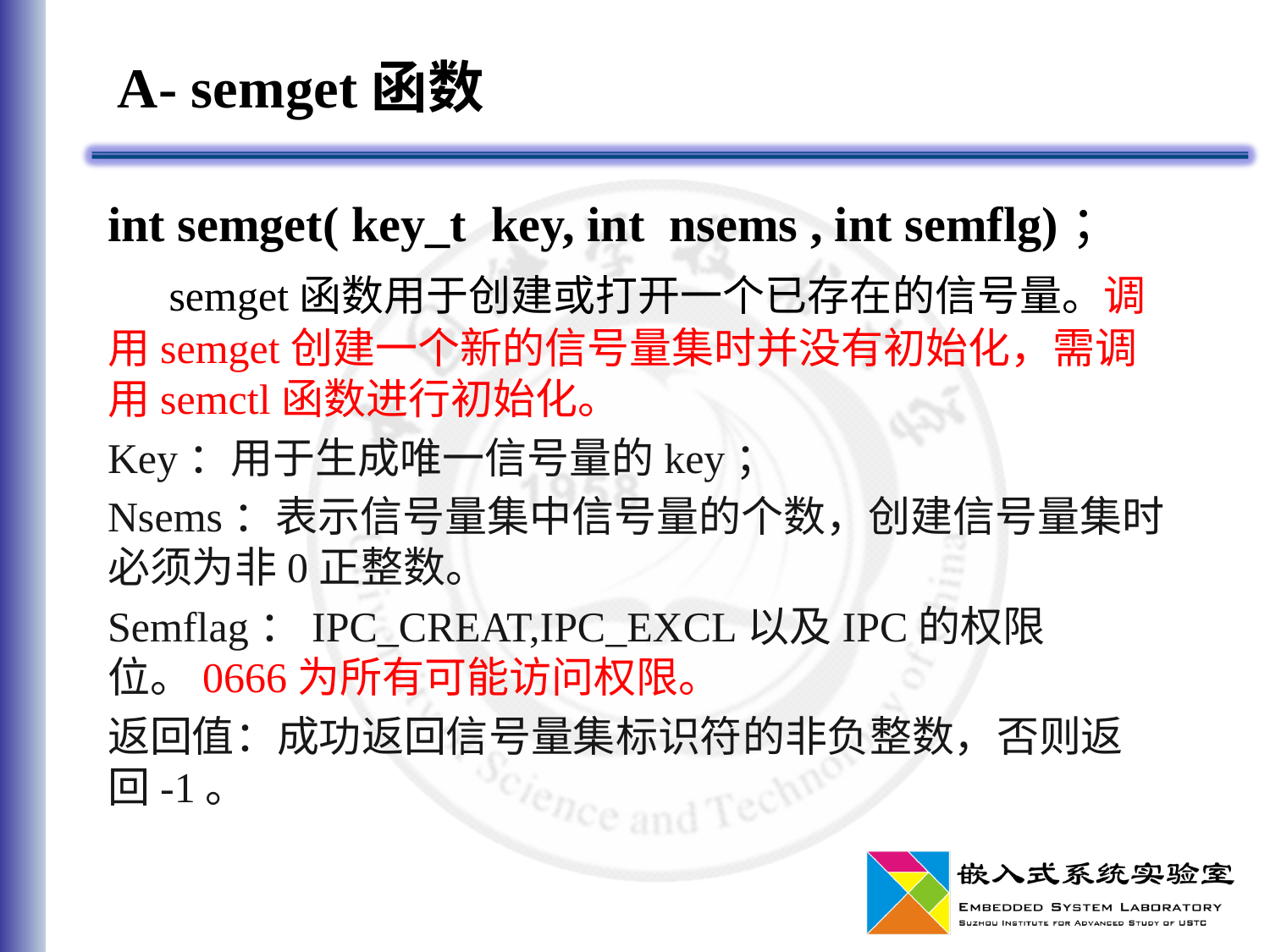

# A- semget函数
int semget( key_t  key, int  nsems , int semflg)；
     semget函数用于创建或打开一个已存在的信号量。调用semget创建一个新的信号量集时并没有初始化，需调用semctl函数进行初始化。
Key：用于生成唯一信号量的key；
Nsems：表示信号量集中信号量的个数，创建信号量集时必须为非0正整数。
Semflag：IPC_CREAT,IPC_EXCL以及IPC的权限位。0666为所有可能访问权限。
返回值：成功返回信号量集标识符的非负整数，否则返回-1。